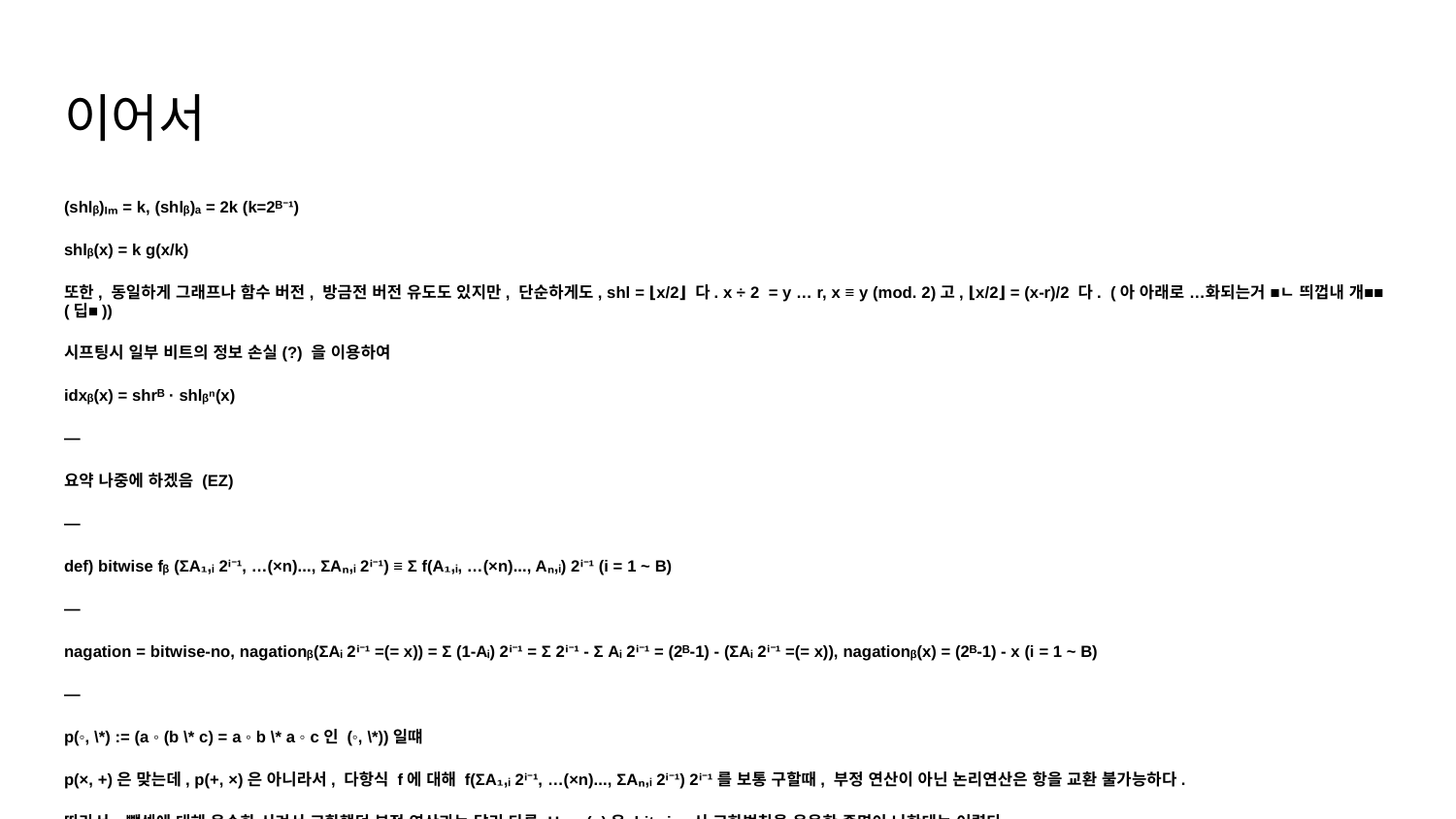

# 이어서
(shlᵦ)ₗₘ = k, (shlᵦ)ₐ = 2k (k=2ᴮ⁻¹)
shlᵦ(x) = k g(x/k)
또한, 동일하게 그래프나 함수 버전, 방금전 버전 유도도 있지만, 단순하게도, shl = ⌊x/2⌋ 다. x ÷ 2  = y … r, x ≡ y (mod. 2)고, ⌊x/2⌋ = (x-r)/2 다.  (아 아래로 …화되는거 ■ㄴ 띄껍내 개■■ (딥■))
시프팅시 일부 비트의 정보 손실(?) 을 이용하여
idxᵦ(x) = shrᴮ · shlᵦⁿ(x)
—
요약 나중에 하겠음 (EZ)
—
def) bitwise fᵦ (ΣA₁,ᵢ 2ⁱ⁻¹, …(×n)..., ΣAₙ,ᵢ 2ⁱ⁻¹) ≡ Σ f(A₁,ᵢ, …(×n)..., Aₙ,ᵢ) 2ⁱ⁻¹ (i = 1 ~ B)
—
nagation = bitwise-no, nagationᵦ(ΣAᵢ 2ⁱ⁻¹ =(= x)) = Σ (1-Aᵢ) 2ⁱ⁻¹ = Σ 2ⁱ⁻¹ - Σ Aᵢ 2ⁱ⁻¹ = (2ᴮ-1) - (ΣAᵢ 2ⁱ⁻¹ =(= x)), nagationᵦ(x) = (2ᴮ-1) - x (i = 1 ~ B)
—
p(◦, \*) := (a ◦ (b \* c) = a ◦ b \* a ◦ c인 (◦, \*))일떄
p(×, +)은 맞는데, p(+, ×)은 아니라서, 다항식 f에 대해 f(ΣA₁,ᵢ 2ⁱ⁻¹, …(×n)..., ΣAₙ,ᵢ 2ⁱ⁻¹) 2ⁱ⁻¹를 보통 구할때, 부정 연산이 아닌 논리연산은 항을 교환 불가능하다.
따라서, 뺄셈에 대해 음수화 시켜서 교환했던 부정 연산과는 달리 다른 Hexa(n)은 bitwise시 교화법칙을 응용한 증명이 나한테는 어렵다